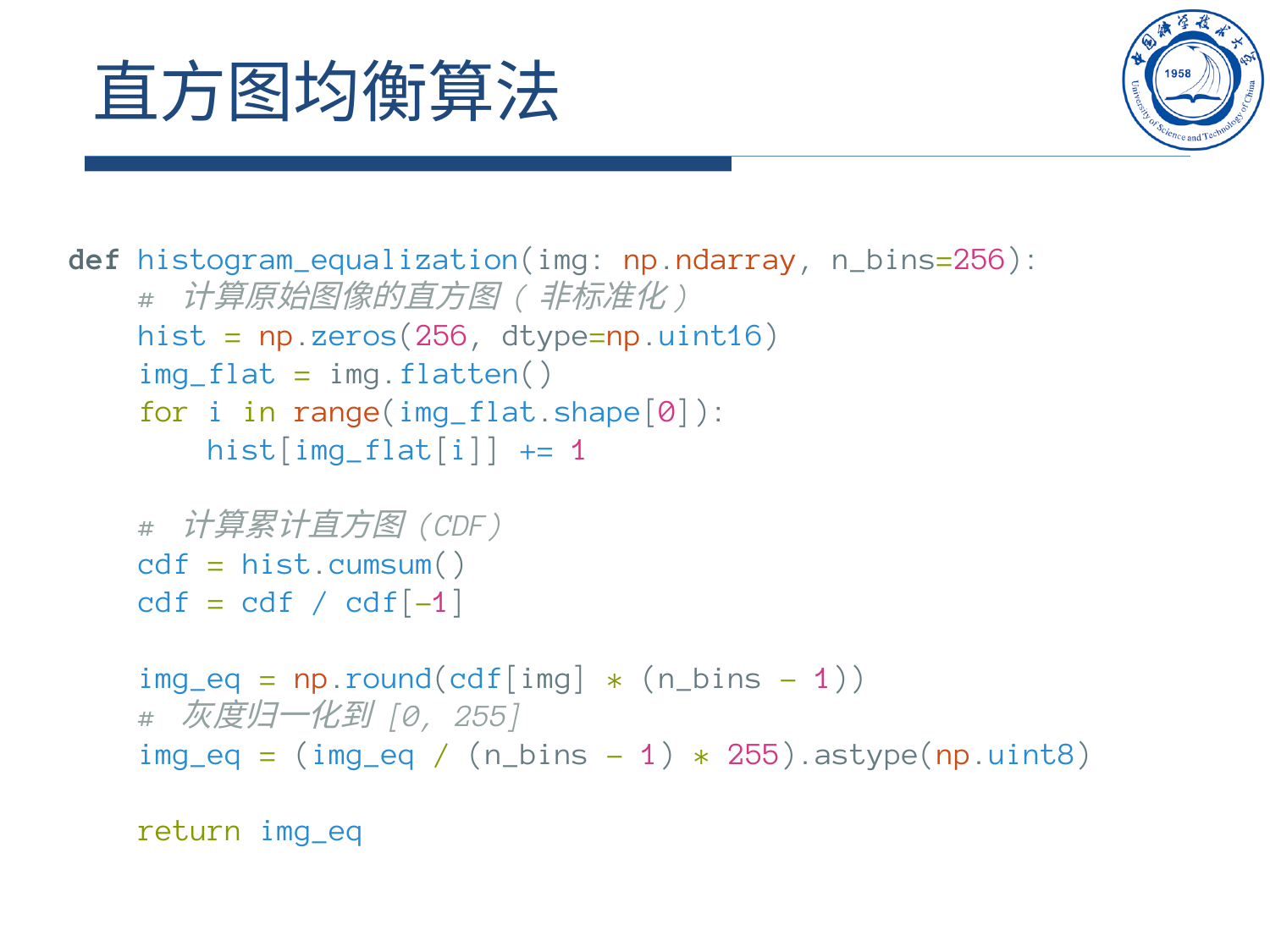

# 直方图均衡算法

def histogram_equalization(img: np.ndarray, n_bins=256):
    # 计算原始图像的直方图 (非标准化)
    hist = np.zeros(256, dtype=np.uint16)
    img_flat = img.flatten()
    for i in range(img_flat.shape[0]):
        hist[img_flat[i]] += 1

    # 计算累计直方图 (CDF)
    cdf = hist.cumsum()
    cdf = cdf / cdf[-1]

    img_eq = np.round(cdf[img] * (n_bins - 1))
    # 灰度归一化到 [0, 255]
    img_eq = (img_eq / (n_bins - 1) * 255).astype(np.uint8)
    return img_eq